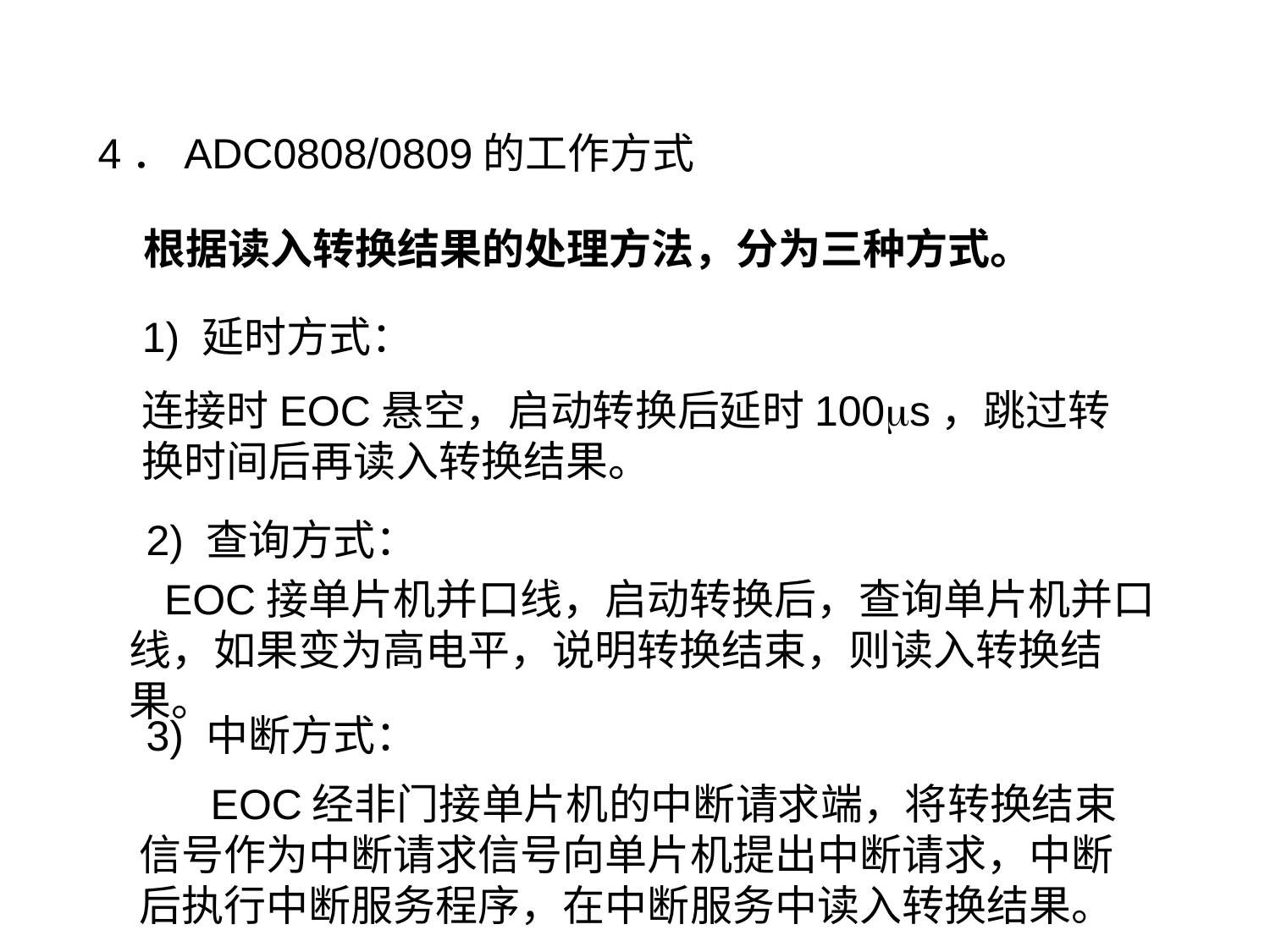

4．ADC0808/0809的工作方式
根据读入转换结果的处理方法，分为三种方式。
1) 延时方式：
连接时EOC悬空，启动转换后延时100μs，跳过转换时间后再读入转换结果。
2) 查询方式：
   EOC接单片机并口线，启动转换后，查询单片机并口线，如果变为高电平，说明转换结束，则读入转换结果。
3) 中断方式：
      EOC经非门接单片机的中断请求端，将转换结束信号作为中断请求信号向单片机提出中断请求，中断后执行中断服务程序，在中断服务中读入转换结果。